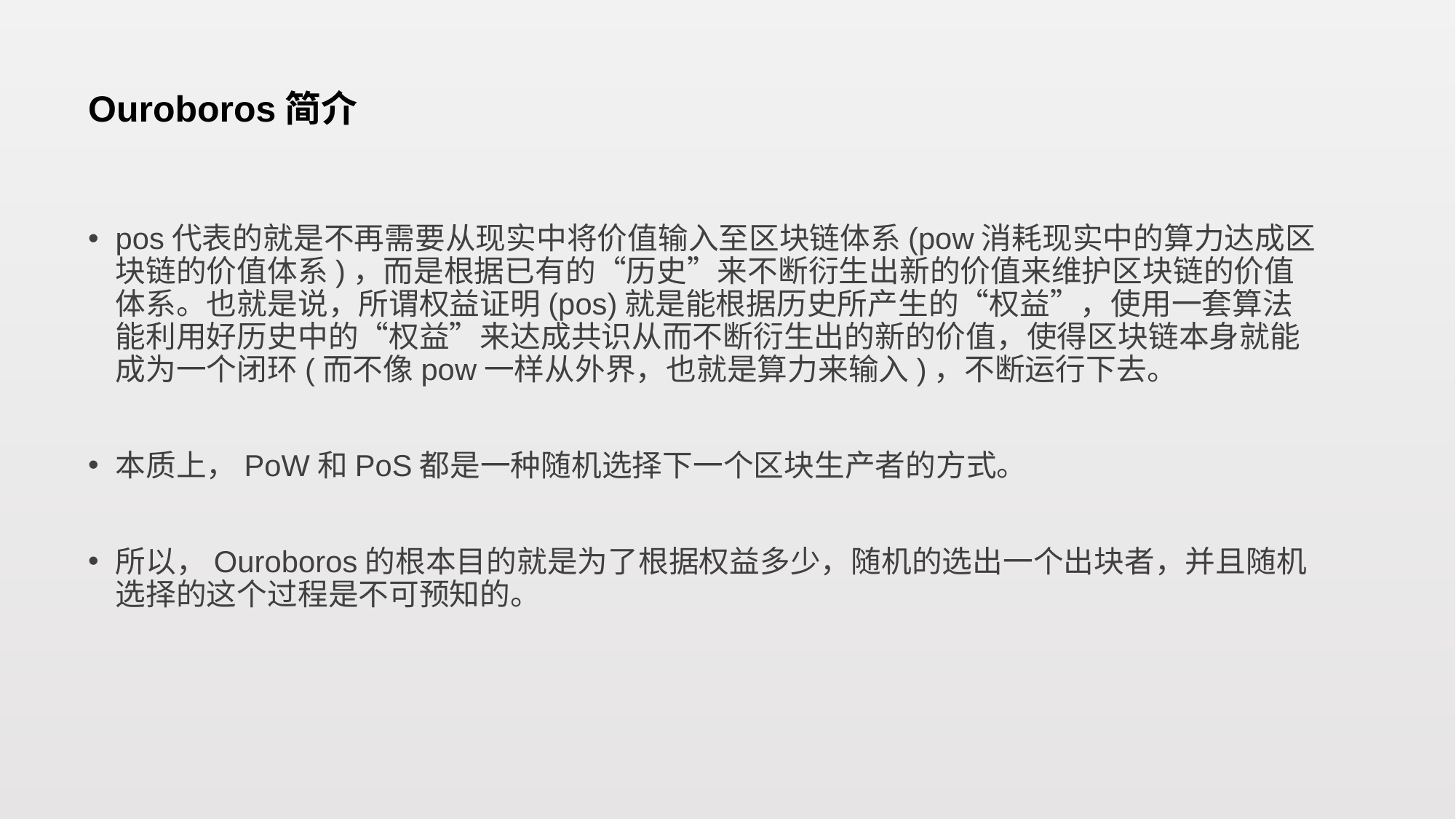

# Ouroboros简介
pos代表的就是不再需要从现实中将价值输入至区块链体系(pow消耗现实中的算力达成区块链的价值体系)，而是根据已有的“历史”来不断衍生出新的价值来维护区块链的价值体系。也就是说，所谓权益证明(pos)就是能根据历史所产生的“权益”，使用一套算法能利用好历史中的“权益”来达成共识从而不断衍生出的新的价值，使得区块链本身就能成为一个闭环(而不像pow一样从外界，也就是算力来输入)，不断运行下去。

本质上，PoW和PoS都是一种随机选择下一个区块生产者的方式。

所以，Ouroboros的根本目的就是为了根据权益多少，随机的选出一个出块者，并且随机选择的这个过程是不可预知的。